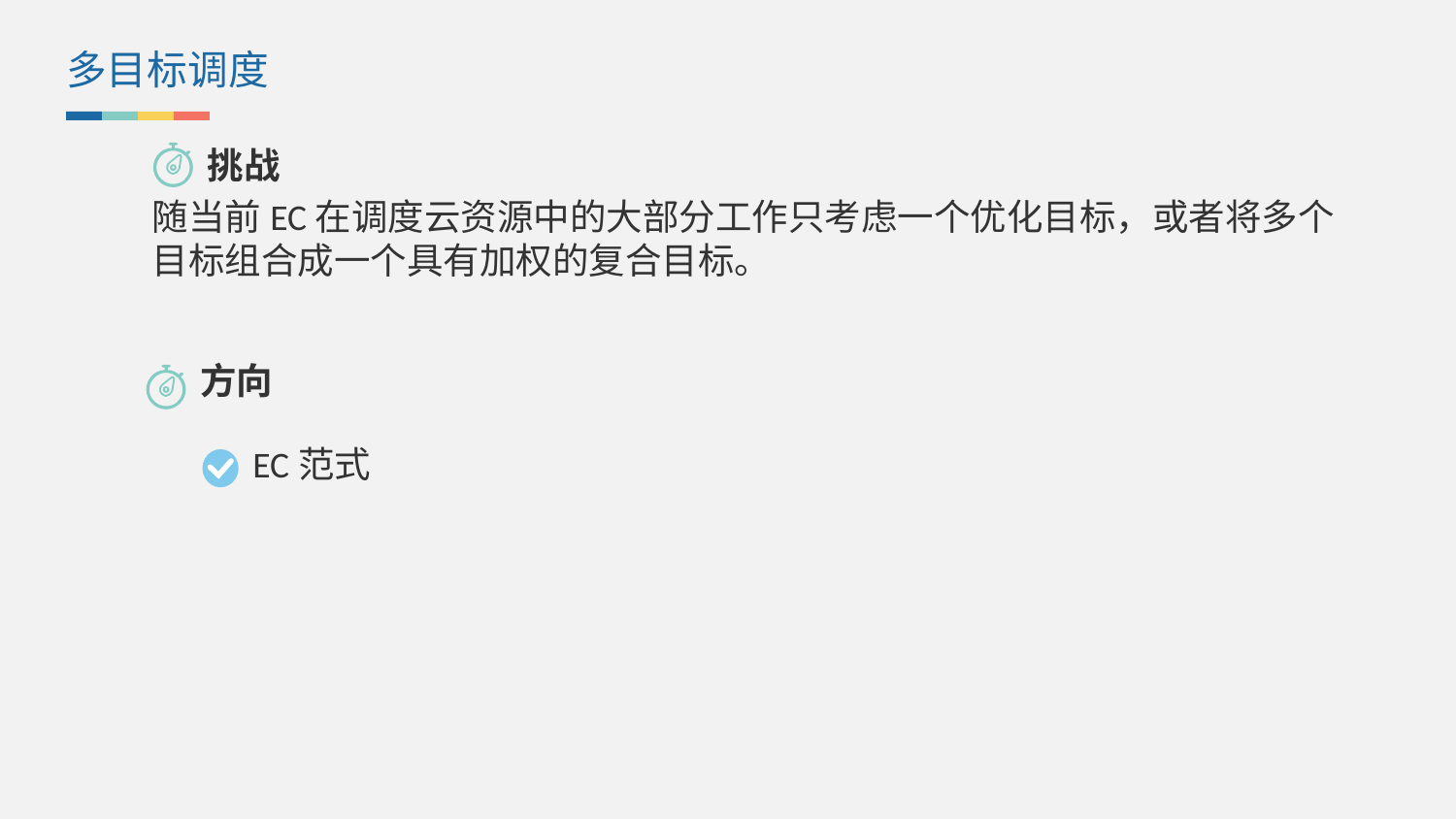

多目标调度

挑战

随当前EC在调度云资源中的大部分工作只考虑一个优化目标，或者将多个目标组合成一个具有加权的复合目标。
方向

EC范式